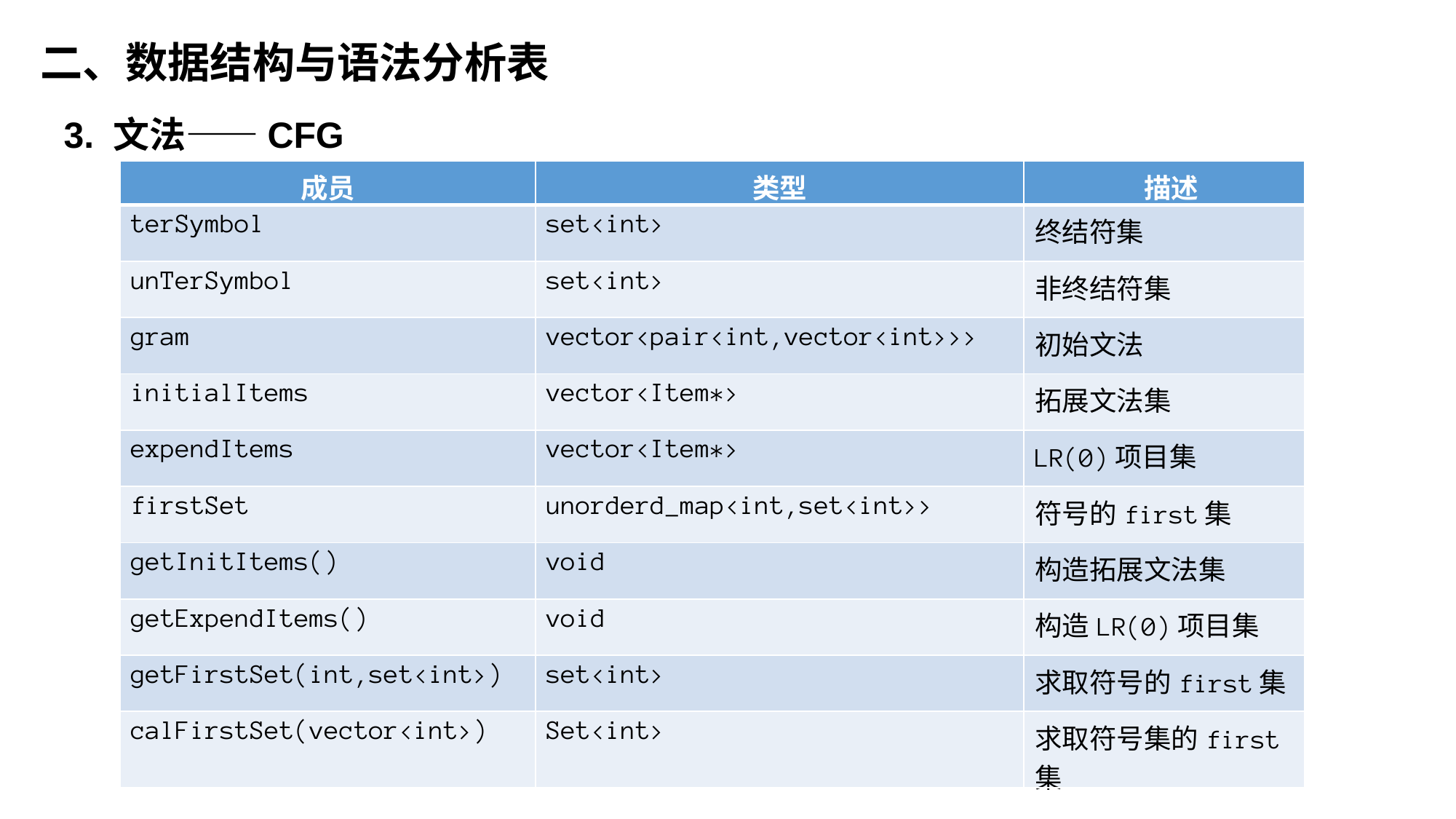

二、数据结构与语法分析表
3. 文法——CFG
| 成员 | 类型 | 描述 |
| --- | --- | --- |
| terSymbol | set<int> | 终结符集 |
| unTerSymbol | set<int> | 非终结符集 |
| gram | vector<pair<int,vector<int>>> | 初始文法 |
| initialItems | vector<Item\*> | 拓展文法集 |
| expendItems | vector<Item\*> | LR(0)项目集 |
| firstSet | unorderd\_map<int,set<int>> | 符号的first集 |
| getInitItems() | void | 构造拓展文法集 |
| getExpendItems() | void | 构造LR(0)项目集 |
| getFirstSet(int,set<int>) | set<int> | 求取符号的first集 |
| calFirstSet(vector<int>) | Set<int> | 求取符号集的first集 |